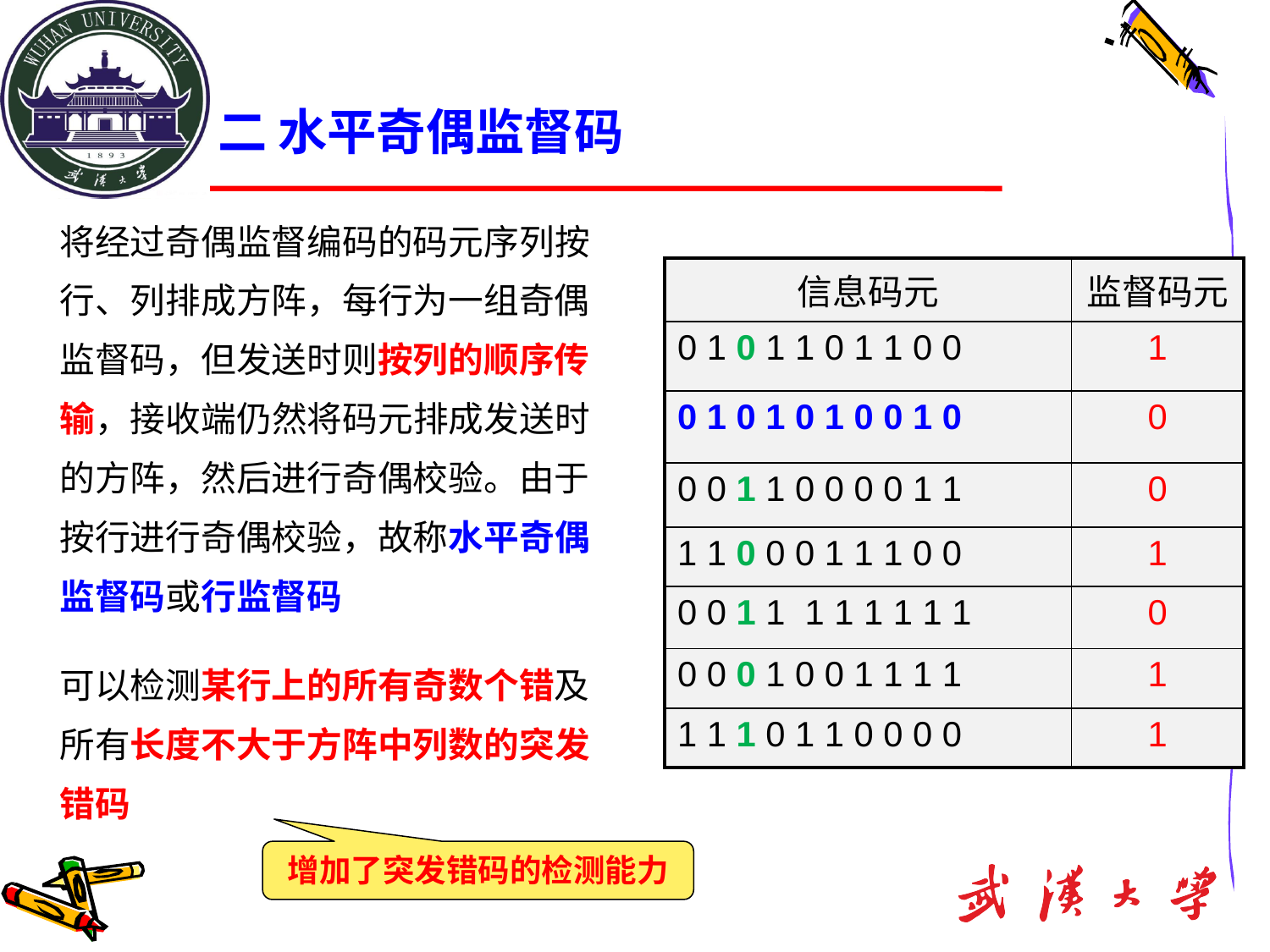

# 二 水平奇偶监督码
将经过奇偶监督编码的码元序列按行、列排成方阵，每行为一组奇偶监督码，但发送时则按列的顺序传输，接收端仍然将码元排成发送时的方阵，然后进行奇偶校验。由于按行进行奇偶校验，故称水平奇偶监督码或行监督码

可以检测某行上的所有奇数个错及所有长度不大于方阵中列数的突发错码
| 信息码元 | 监督码元 |
| --- | --- |
| 0 1 0 1 1 0 1 1 0 0 | 1 |
| 0 1 0 1 0 1 0 0 1 0 | 0 |
| 0 0 1 1 0 0 0 0 1 1 | 0 |
| 1 1 0 0 0 1 1 1 0 0 | 1 |
| 0 0 1 1 1 1 1 1 1 1 | 0 |
| 0 0 0 1 0 0 1 1 1 1 | 1 |
| 1 1 1 0 1 1 0 0 0 0 | 1 |
增加了突发错码的检测能力